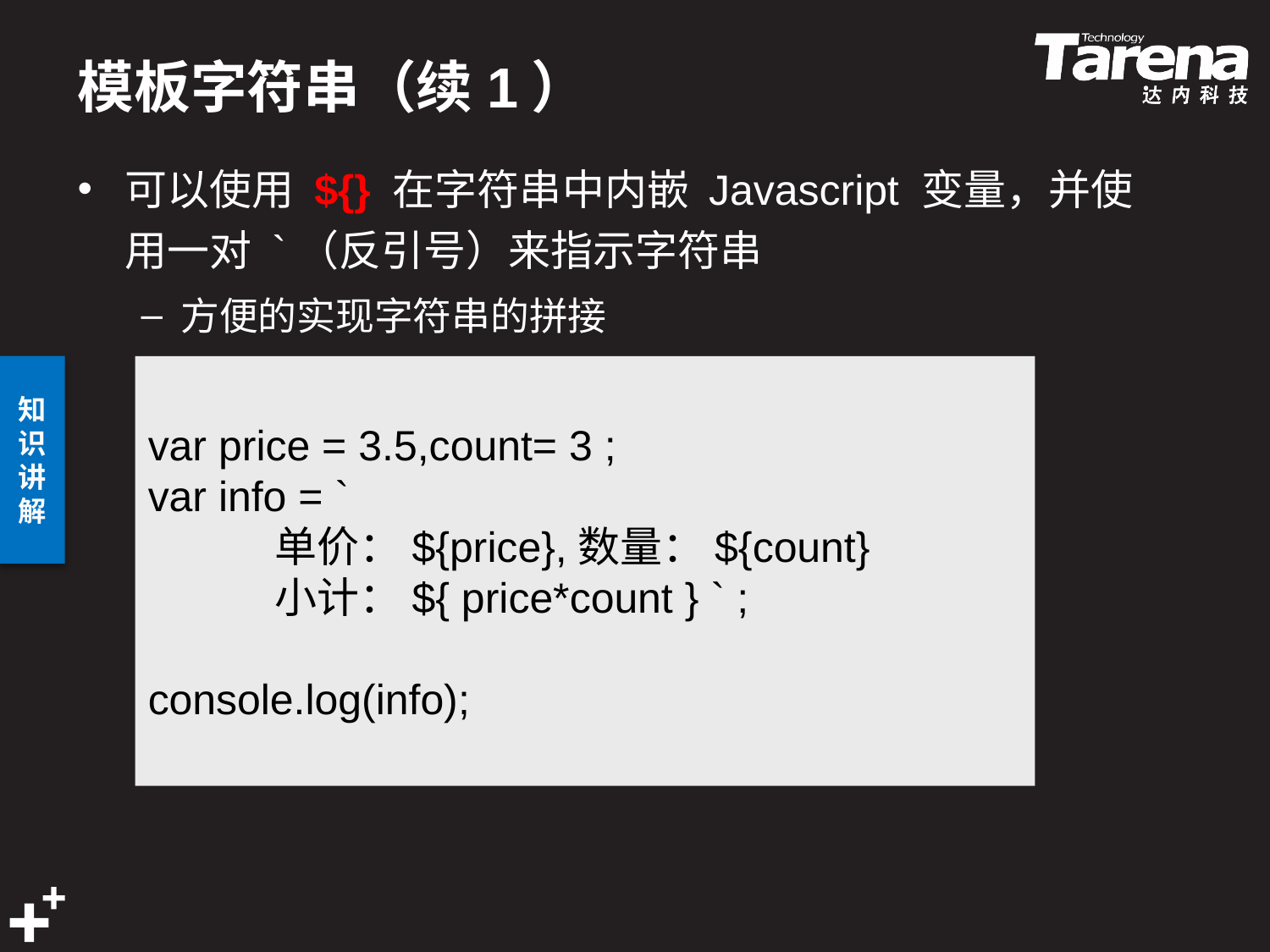

# 模板字符串（续1）
可以使用 ${} 在字符串中内嵌 Javascript 变量，并使用一对 `（反引号）来指示字符串
方便的实现字符串的拼接
var price = 3.5,count= 3 ;
var info = `
	单价：${price},数量：${count}
	小计：${ price*count } ` ;

console.log(info);